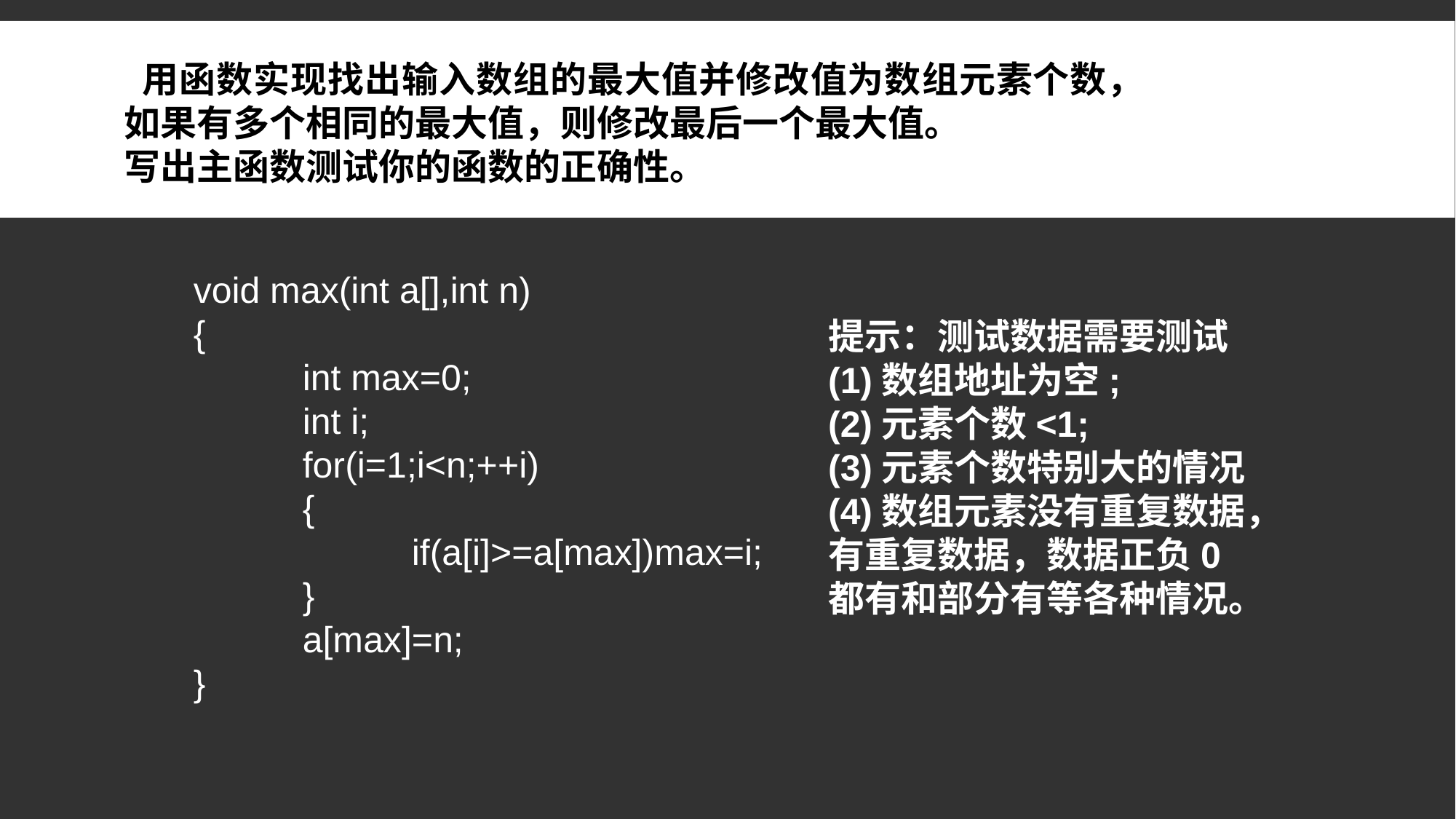

用函数实现找出输入数组的最大值并修改值为数组元素个数，如果有多个相同的最大值，则修改最后一个最大值。
写出主函数测试你的函数的正确性。
void max(int a[],int n)
{
	int max=0;
	int i;
	for(i=1;i<n;++i)
	{
		if(a[i]>=a[max])max=i;
	}
	a[max]=n;
}
提示：测试数据需要测试
(1)数组地址为空;
(2)元素个数<1;
(3)元素个数特别大的情况
(4)数组元素没有重复数据，有重复数据，数据正负0都有和部分有等各种情况。